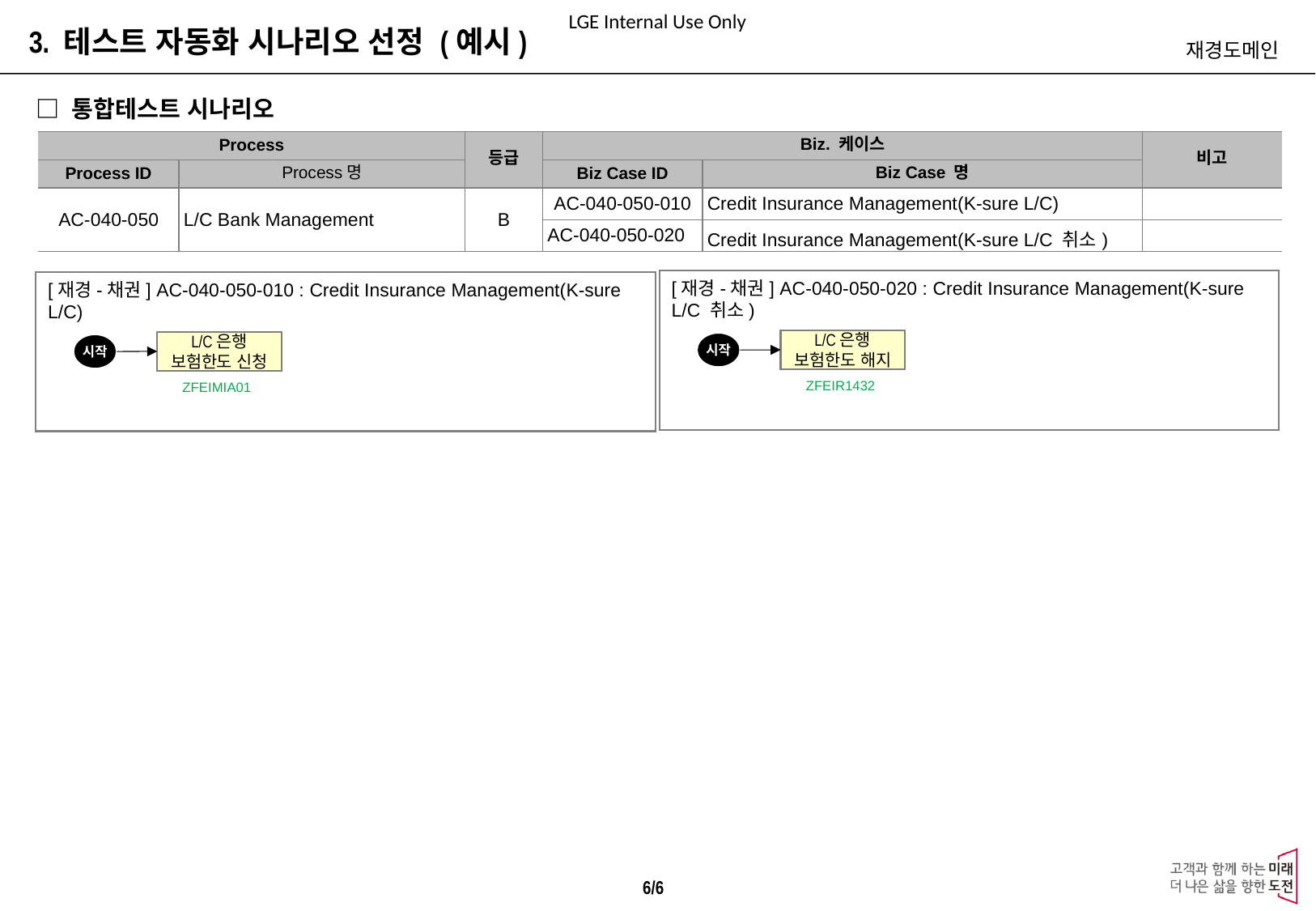

3. 테스트 자동화 시나리오 선정 (예시)
재경도메인
□ 통합테스트 시나리오
| Process |  | 등급 | Biz. 케이스 |  | 비고 |
| --- | --- | --- | --- | --- | --- |
| Process ID | Process명 |  | Biz Case ID | Biz Case 명 |  |
| AC-040-050 | L/C Bank Management | B | AC-040-050-010 | Credit Insurance Management(K-sure L/C) |  |
|  |  |  | AC-040-050-020 | Credit Insurance Management(K-sure L/C 취소) |  |
[재경-채권] AC-040-050-020 : Credit Insurance Management(K-sure L/C 취소)
[재경-채권] AC-040-050-010 : Credit Insurance Management(K-sure L/C)
L/C은행 보험한도 해지
L/C은행 보험한도 신청
시작
시작
ZFEIR1432
ZFEIMIA01
6/6